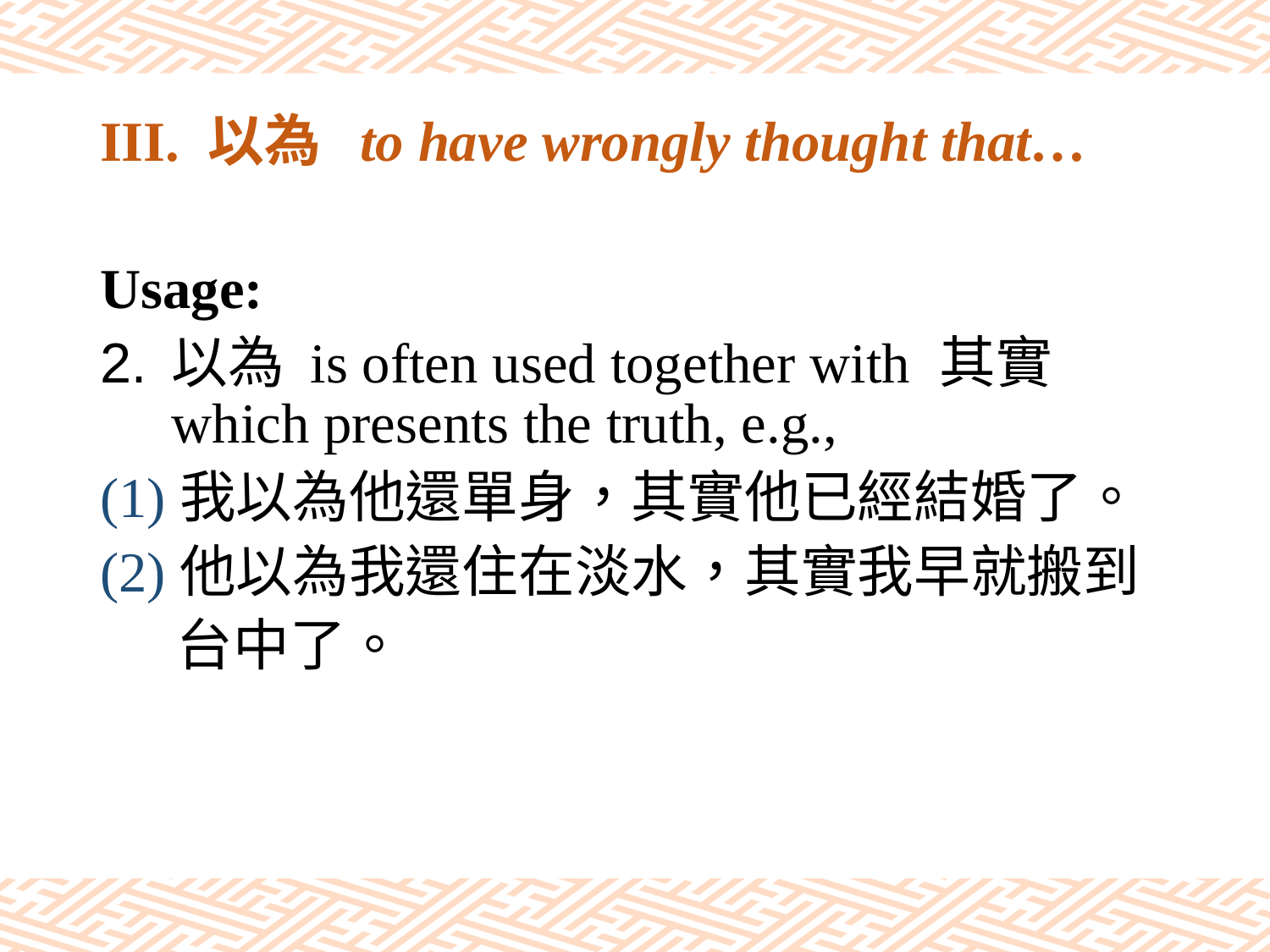

# III. 以為  to have wrongly thought that…
Usage:
以為 is often used together with 其實 which presents the truth, e.g.,
(1)我以為他還單身，其實他已經結婚了。
(2)他以為我還住在淡水，其實我早就搬到
     台中了。